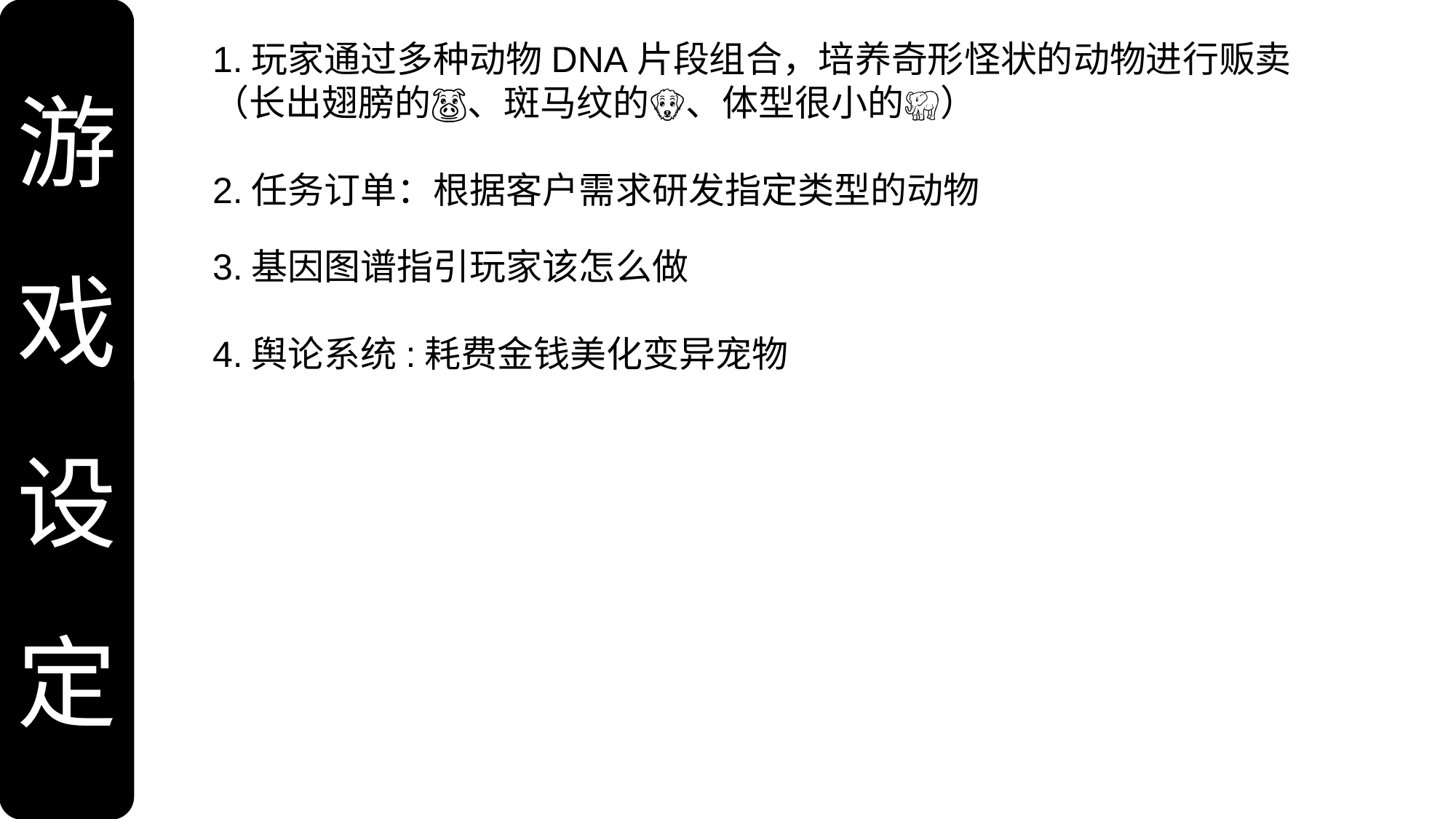

游
戏
设定

1.玩家通过多种动物DNA片段组合，培养奇形怪状的动物进行贩卖
（长出翅膀的🐷、斑马纹的🐶、体型很小的🐘）

2.任务订单：根据客户需求研发指定类型的动物

3.基因图谱指引玩家该怎么做

4.舆论系统:耗费金钱美化变异宠物